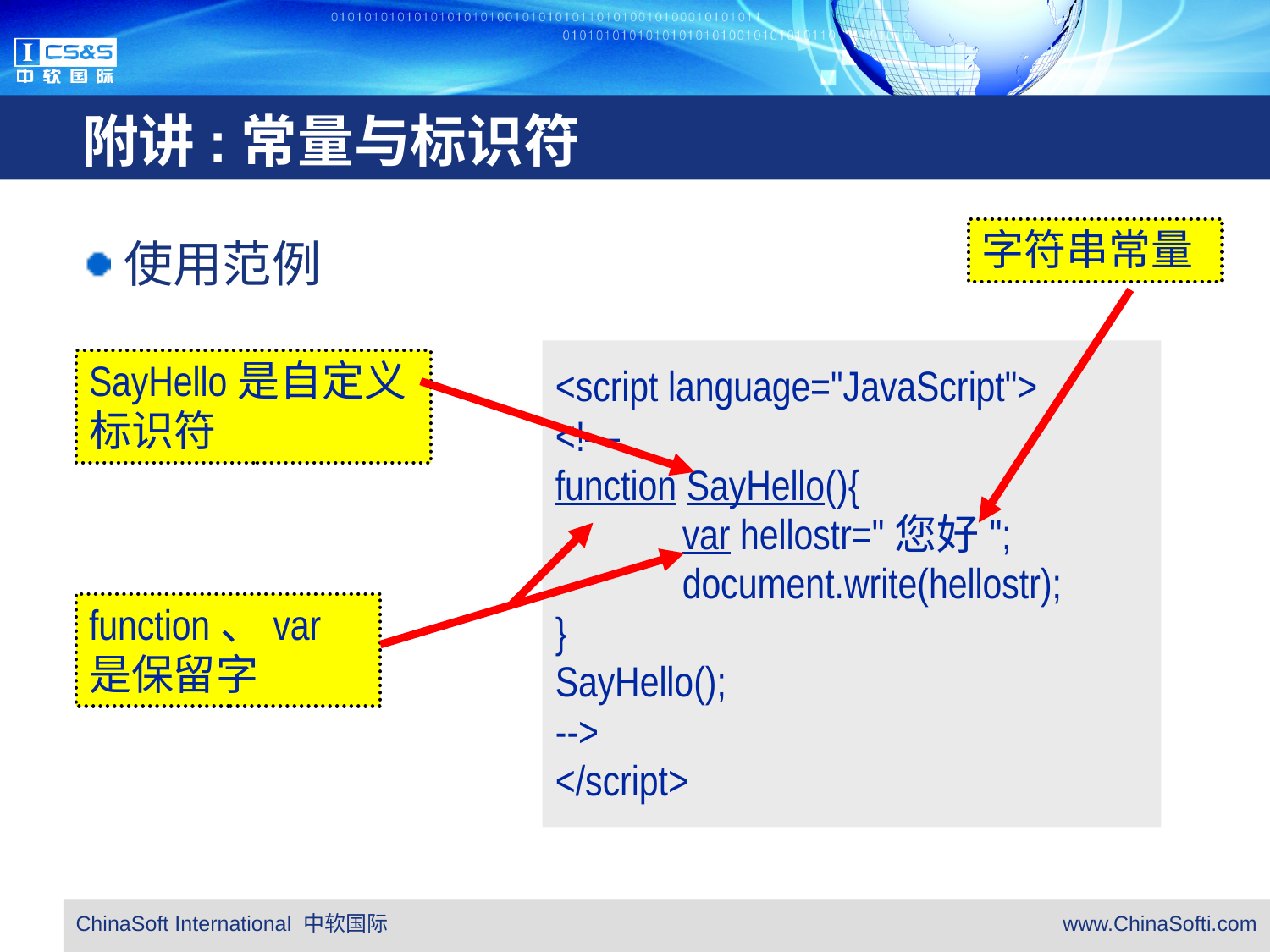

# 附讲:常量与标识符
使用范例
字符串常量

<script language="JavaScript">
<!—
function SayHello(){
	var hellostr="您好";
	document.write(hellostr);
}
SayHello();
-->
</script>
SayHello是自定义标识符

function、var是保留字